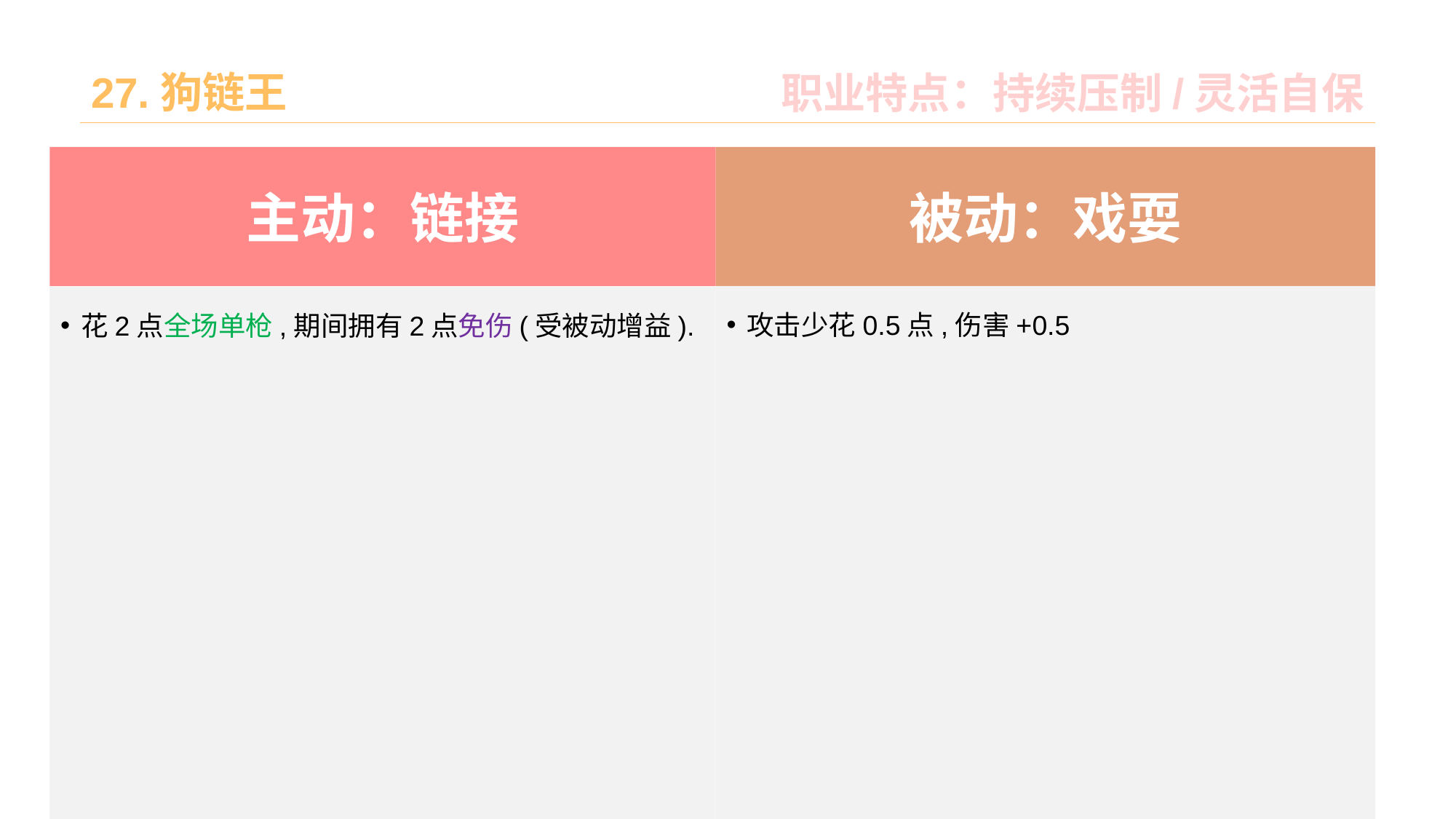

# 27.狗链王
职业特点：持续压制/灵活自保
被动：戏耍
主动：链接
攻击少花0.5点,伤害+0.5
花2点全场单枪,期间拥有2点免伤(受被动增益).